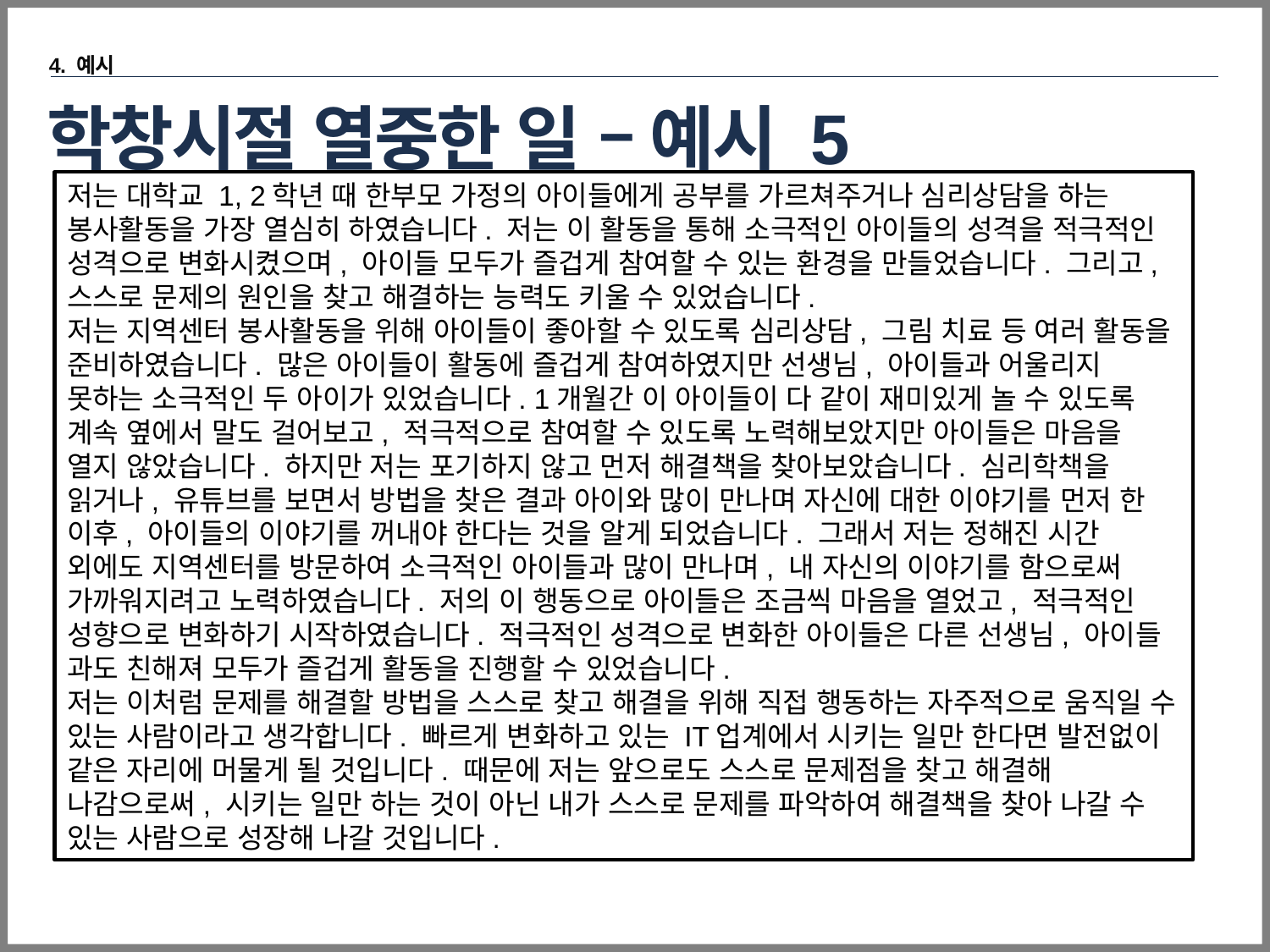

4. 예시
# 학창시절 열중한 일 – 예시 5
저는 대학교 1, 2학년 때 한부모 가정의 아이들에게 공부를 가르쳐주거나 심리상담을 하는 봉사활동을 가장 열심히 하였습니다. 저는 이 활동을 통해 소극적인 아이들의 성격을 적극적인 성격으로 변화시켰으며, 아이들 모두가 즐겁게 참여할 수 있는 환경을 만들었습니다. 그리고, 스스로 문제의 원인을 찾고 해결하는 능력도 키울 수 있었습니다.
저는 지역센터 봉사활동을 위해 아이들이 좋아할 수 있도록 심리상담, 그림 치료 등 여러 활동을 준비하였습니다. 많은 아이들이 활동에 즐겁게 참여하였지만 선생님, 아이들과 어울리지 못하는 소극적인 두 아이가 있었습니다. 1개월간 이 아이들이 다 같이 재미있게 놀 수 있도록 계속 옆에서 말도 걸어보고, 적극적으로 참여할 수 있도록 노력해보았지만 아이들은 마음을 열지 않았습니다. 하지만 저는 포기하지 않고 먼저 해결책을 찾아보았습니다. 심리학책을 읽거나, 유튜브를 보면서 방법을 찾은 결과 아이와 많이 만나며 자신에 대한 이야기를 먼저 한 이후, 아이들의 이야기를 꺼내야 한다는 것을 알게 되었습니다. 그래서 저는 정해진 시간 외에도 지역센터를 방문하여 소극적인 아이들과 많이 만나며, 내 자신의 이야기를 함으로써 가까워지려고 노력하였습니다. 저의 이 행동으로 아이들은 조금씩 마음을 열었고, 적극적인 성향으로 변화하기 시작하였습니다. 적극적인 성격으로 변화한 아이들은 다른 선생님, 아이들 과도 친해져 모두가 즐겁게 활동을 진행할 수 있었습니다.
저는 이처럼 문제를 해결할 방법을 스스로 찾고 해결을 위해 직접 행동하는 자주적으로 움직일 수 있는 사람이라고 생각합니다. 빠르게 변화하고 있는 IT업계에서 시키는 일만 한다면 발전없이 같은 자리에 머물게 될 것입니다. 때문에 저는 앞으로도 스스로 문제점을 찾고 해결해 나감으로써, 시키는 일만 하는 것이 아닌 내가 스스로 문제를 파악하여 해결책을 찾아 나갈 수 있는 사람으로 성장해 나갈 것입니다.